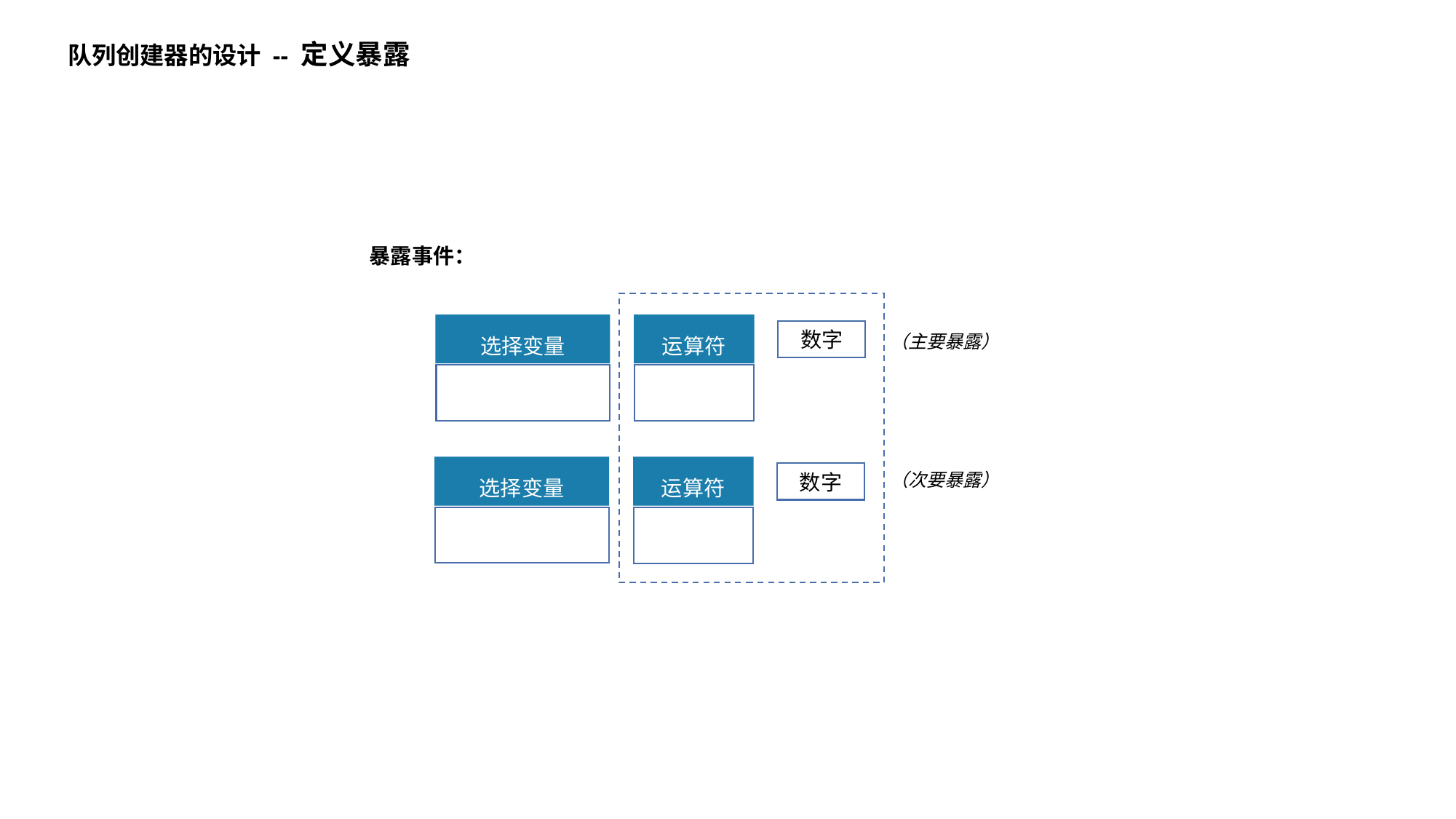

队列创建器的设计 -- 定义暴露
暴露事件：

选择变量

运算符

数字
（主要暴露）
选择变量

运算符

数字
（次要暴露）